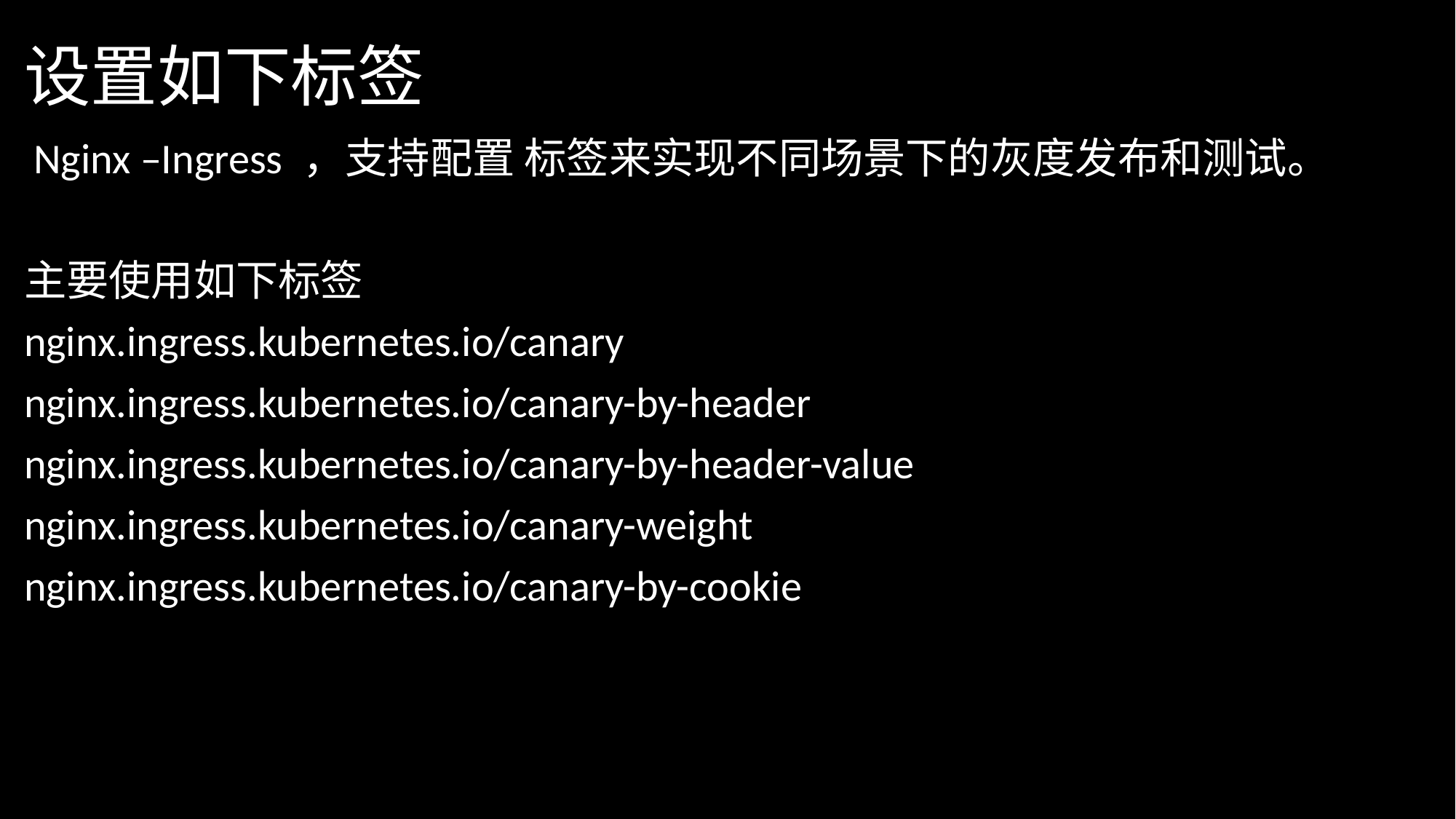

# 设置如下标签
 Nginx –Ingress ，支持配置 标签来实现不同场景下的灰度发布和测试。

主要使用如下标签
nginx.ingress.kubernetes.io/canary
nginx.ingress.kubernetes.io/canary-by-header
nginx.ingress.kubernetes.io/canary-by-header-value
nginx.ingress.kubernetes.io/canary-weight
nginx.ingress.kubernetes.io/canary-by-cookie